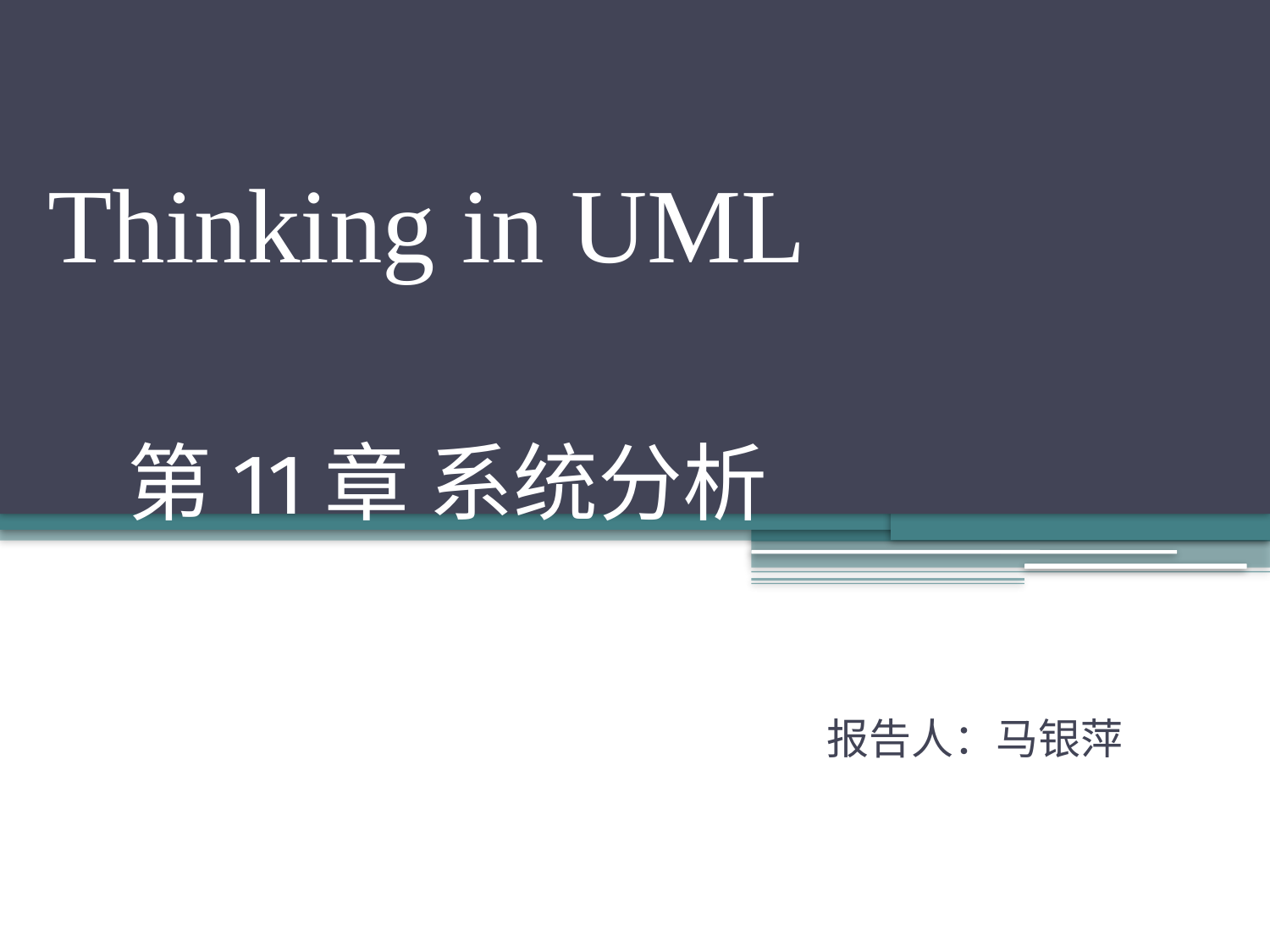

Thinking in UML
# 第11章 系统分析
报告人：马银萍